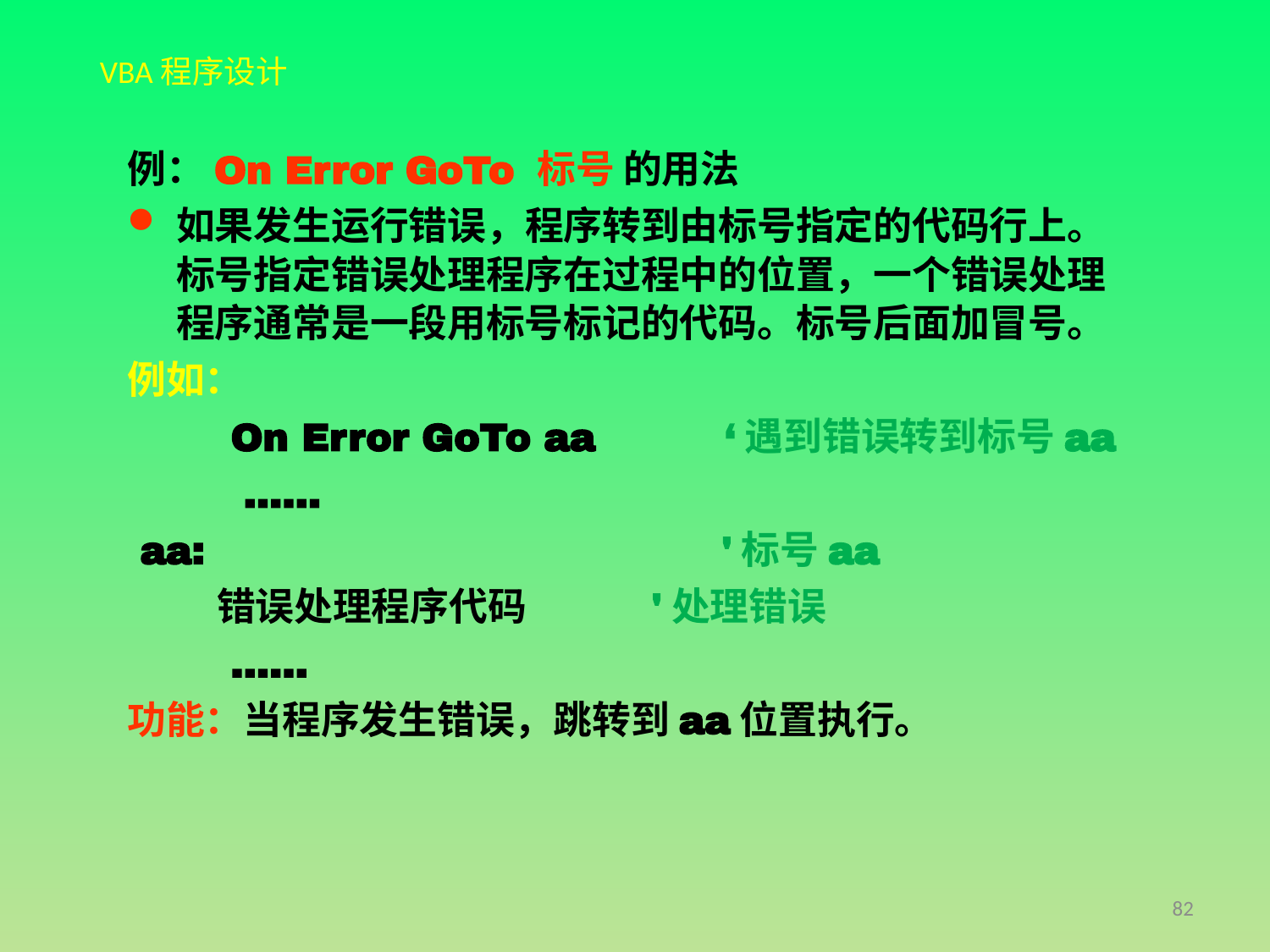

例：On Error GoTo 标号 的用法
如果发生运行错误，程序转到由标号指定的代码行上。标号指定错误处理程序在过程中的位置，一个错误处理程序通常是一段用标号标记的代码。标号后面加冒号。
例如：
        On Error GoTo aa          ‘遇到错误转到标号aa
         ……
 aa:                                        '标号aa
         错误处理程序代码             '处理错误
        ……
功能：当程序发生错误，跳转到aa位置执行。
82